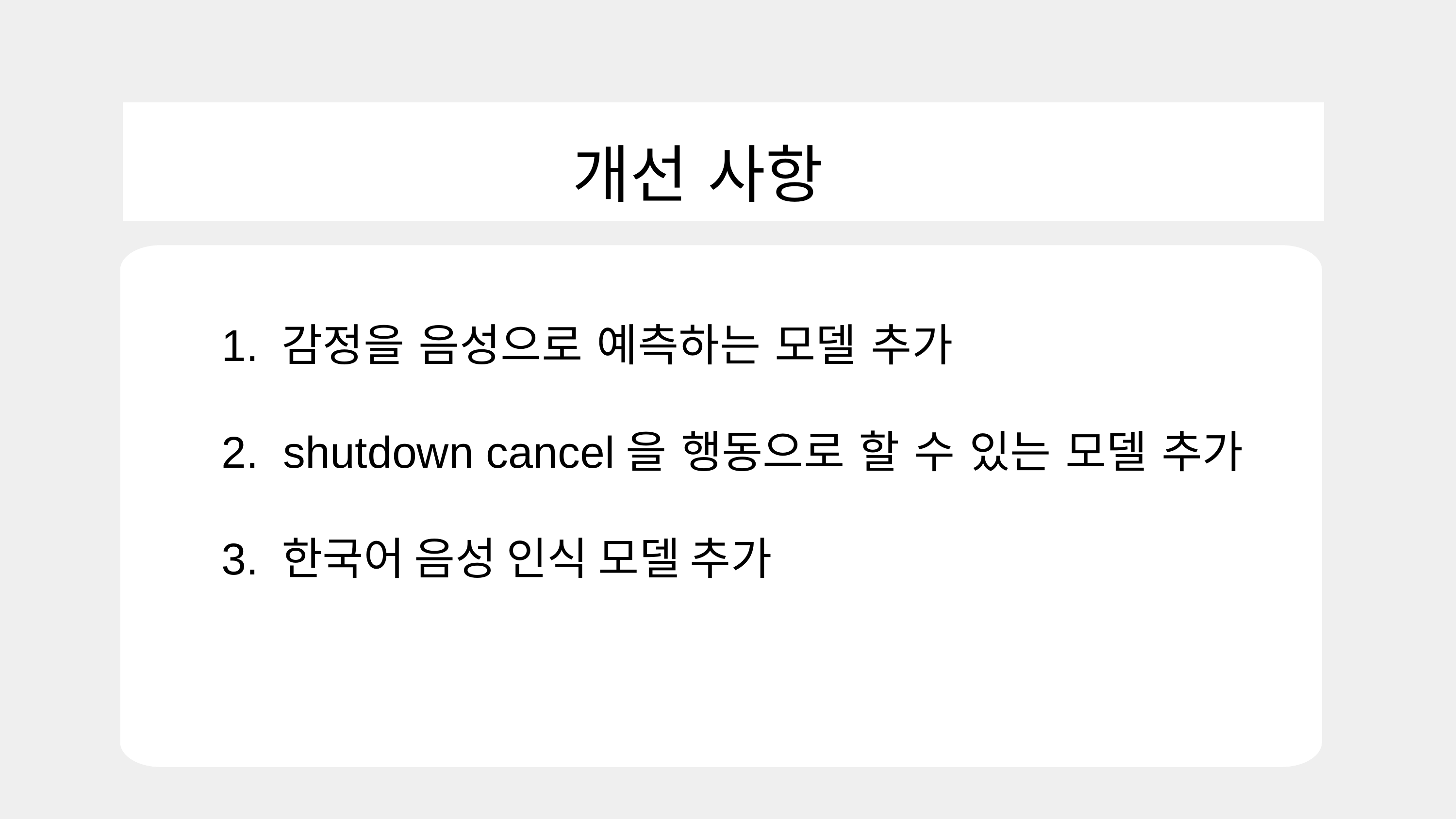

개선 사항

1. 감정을 음성으로 예측하는 모델 추가

2.  shutdown cancel을 행동으로 할 수 있는 모델 추가

3. 한국어 음성 인식 모델 추가